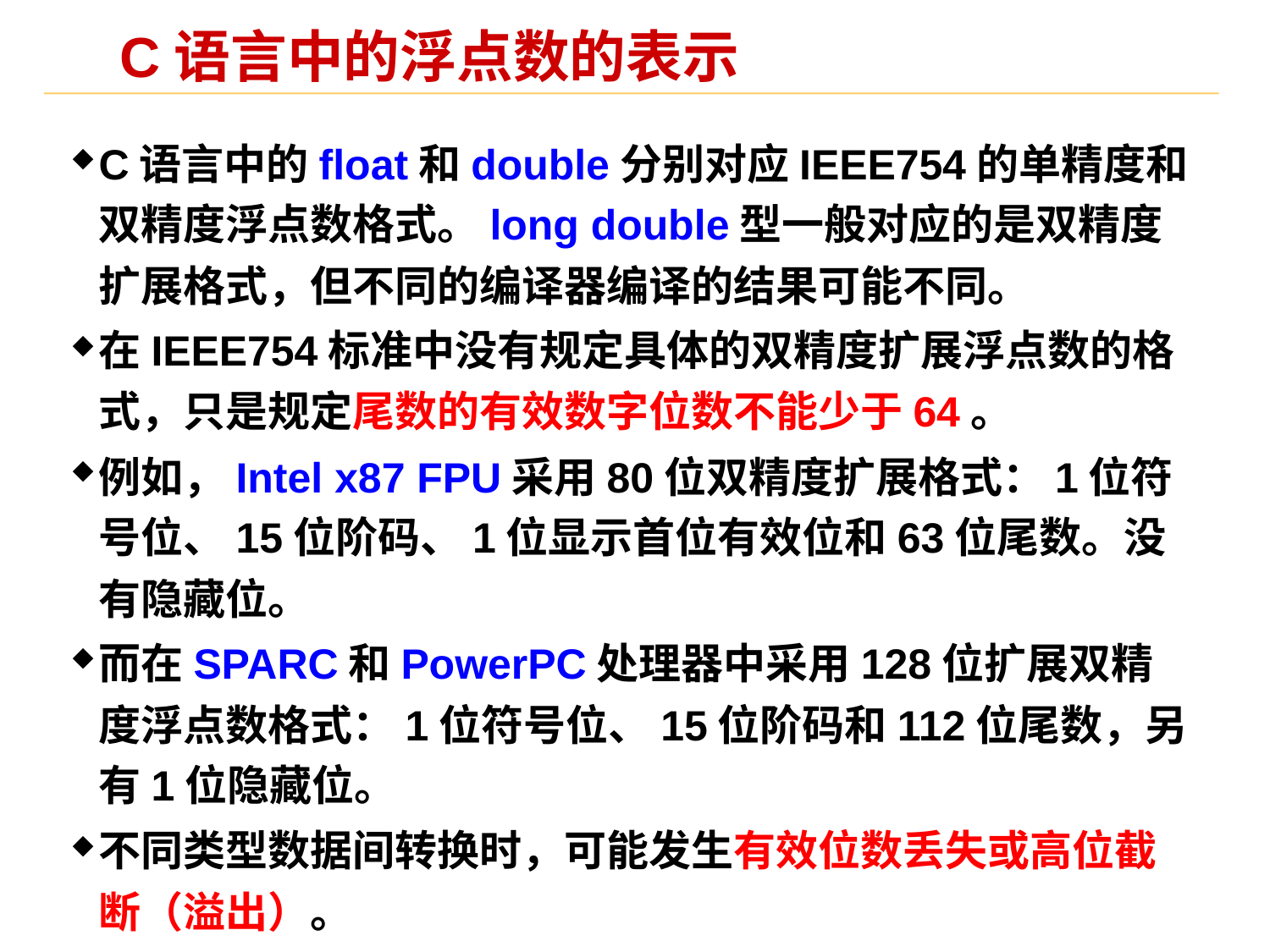

# C语言中的浮点数的表示
C语言中的float和double分别对应IEEE754的单精度和双精度浮点数格式。long double型一般对应的是双精度扩展格式，但不同的编译器编译的结果可能不同。
在IEEE754标准中没有规定具体的双精度扩展浮点数的格式，只是规定尾数的有效数字位数不能少于64。
例如，Intel x87 FPU采用80位双精度扩展格式：1位符号位、15位阶码、1位显示首位有效位和63位尾数。没有隐藏位。
而在SPARC和PowerPC处理器中采用128位扩展双精度浮点数格式：1位符号位、15位阶码和112位尾数，另有1位隐藏位。
不同类型数据间转换时，可能发生有效位数丢失或高位截断（溢出）。
25